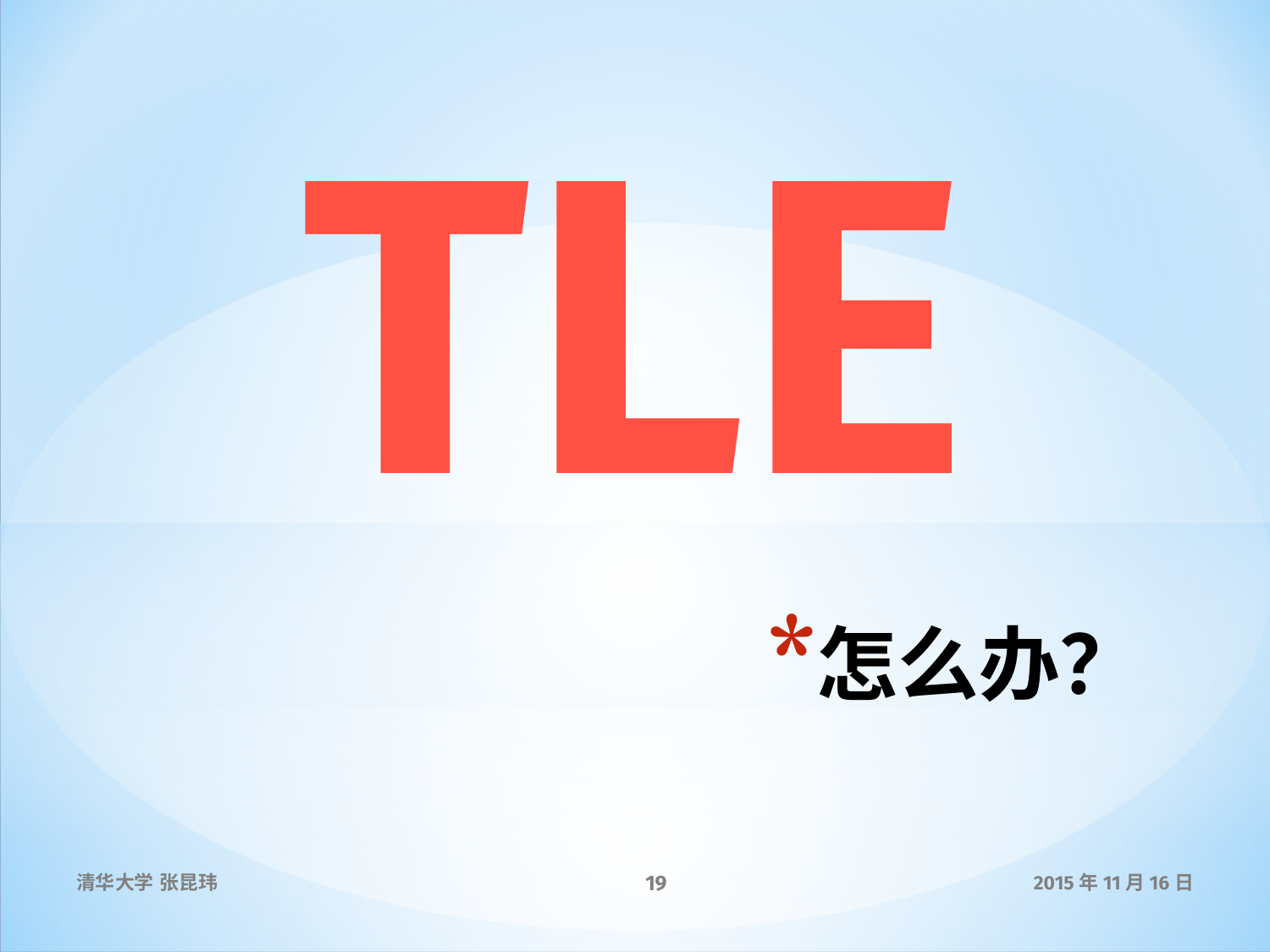

TLE
# 怎么办？
清华大学 张昆玮
19
2015年11月16日